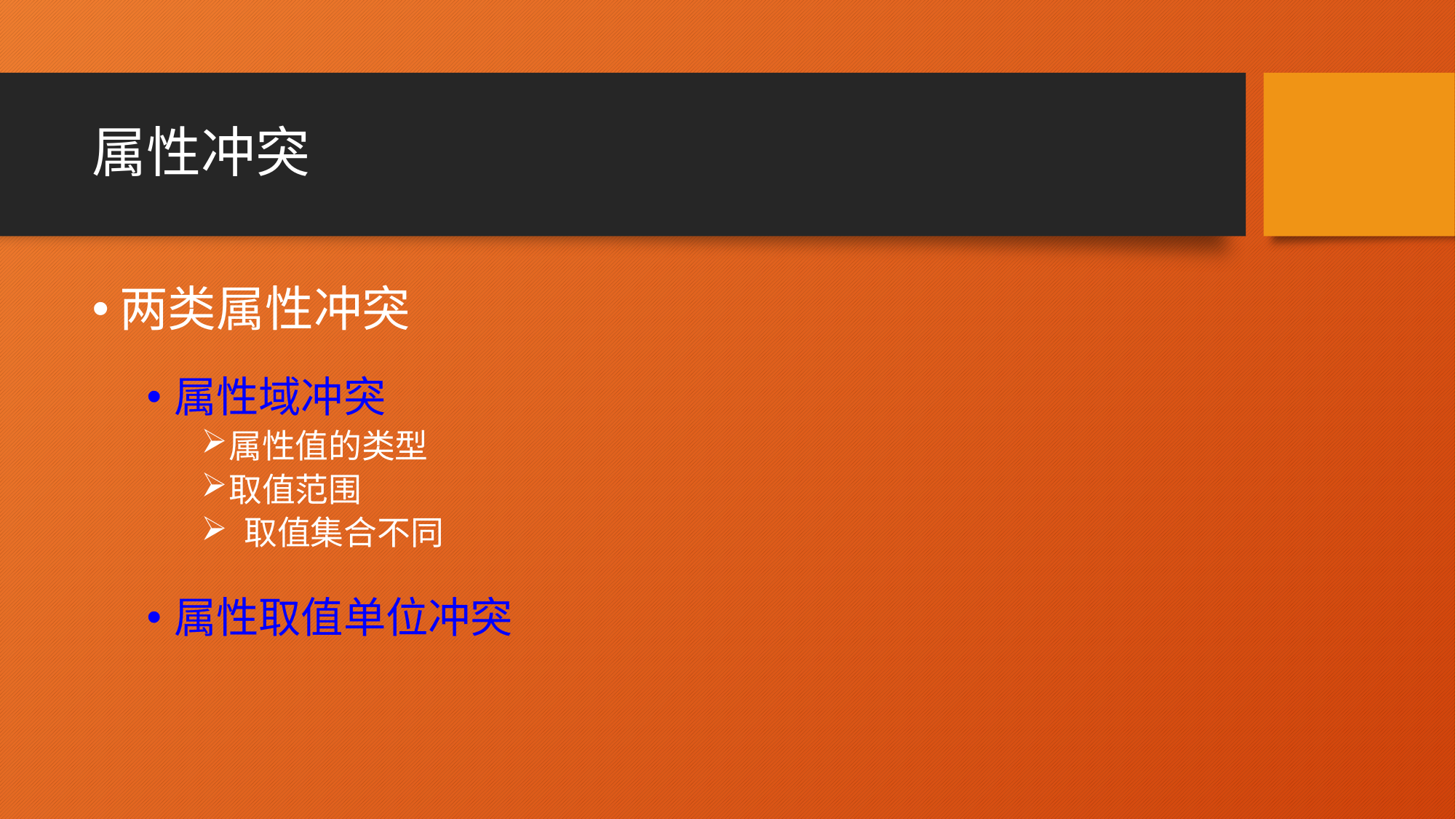

# 属性冲突
两类属性冲突

属性域冲突
属性值的类型
取值范围
 取值集合不同

属性取值单位冲突